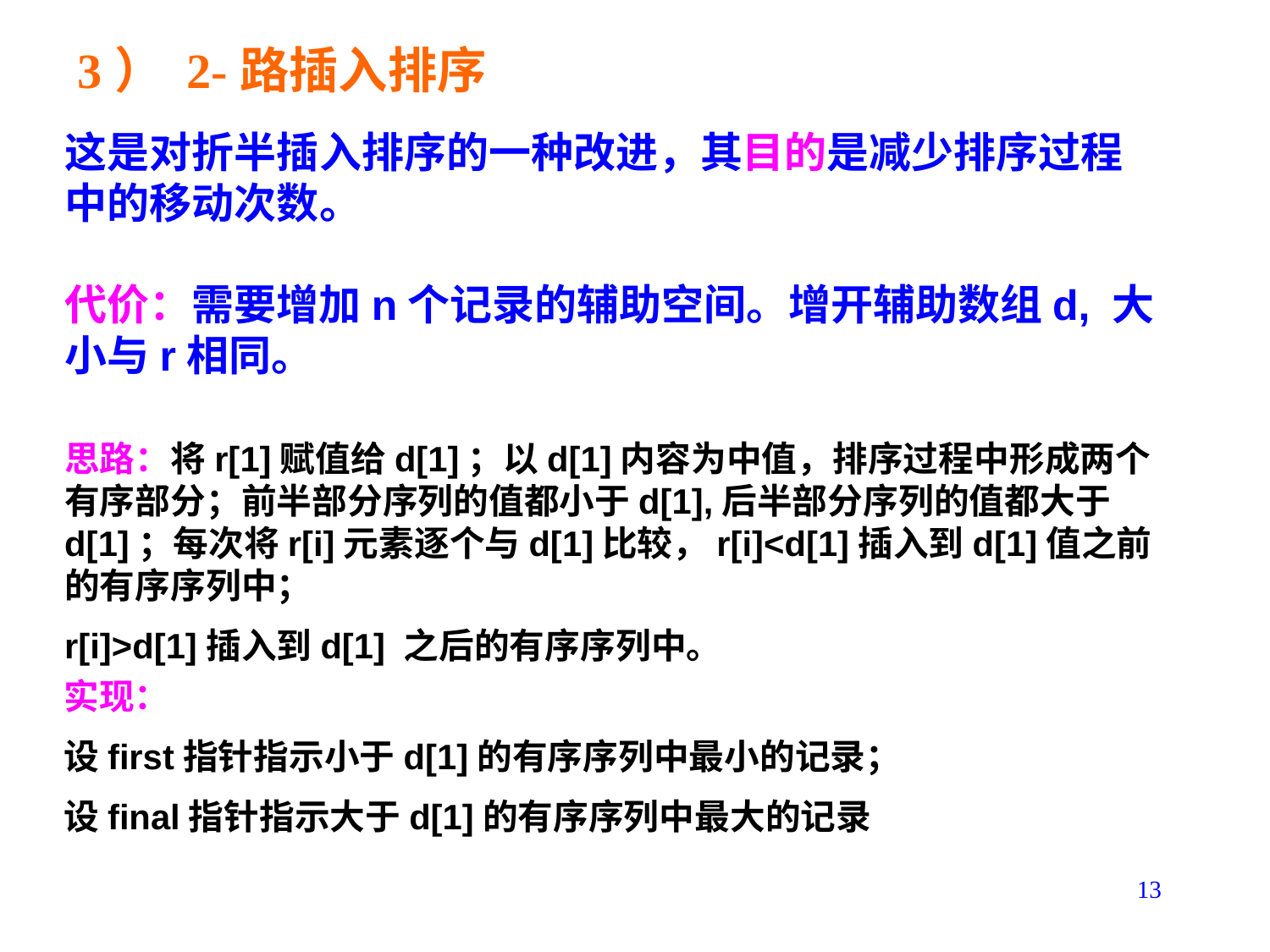

# 3） 2-路插入排序
这是对折半插入排序的一种改进，其目的是减少排序过程中的移动次数。

代价：需要增加n个记录的辅助空间。增开辅助数组d, 大小与r相同。
思路：将r[1]赋值给d[1]；以d[1]内容为中值，排序过程中形成两个有序部分；前半部分序列的值都小于d[1],后半部分序列的值都大于d[1]；每次将r[i]元素逐个与d[1]比较，r[i]<d[1]插入到d[1]值之前的有序序列中；
r[i]>d[1]插入到d[1] 之后的有序序列中。
实现：
设first指针指示小于d[1]的有序序列中最小的记录；
设final指针指示大于d[1]的有序序列中最大的记录
13